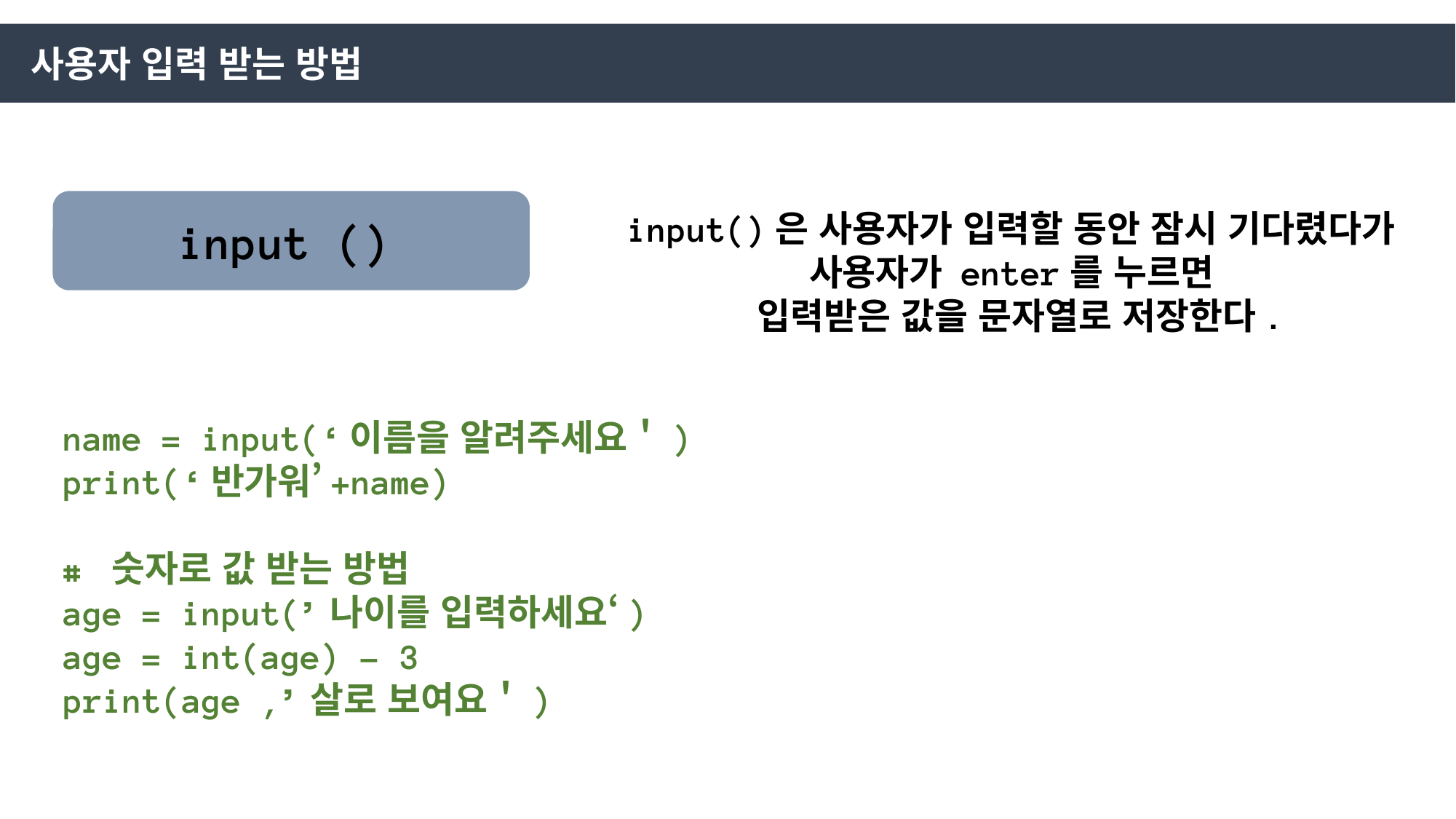

사용자 입력 받는 방법

input()은 사용자가 입력할 동안 잠시 기다렸다가 사용자가 enter를 누르면
 입력받은 값을 문자열로 저장한다.
input ()
name = input(‘이름을 알려주세요＇)
print(‘반가워’+name)

# 숫자로 값 받는 방법
age = input(’나이를 입력하세요‘)
age = int(age) - 3
print(age ,’살로 보여요＇)